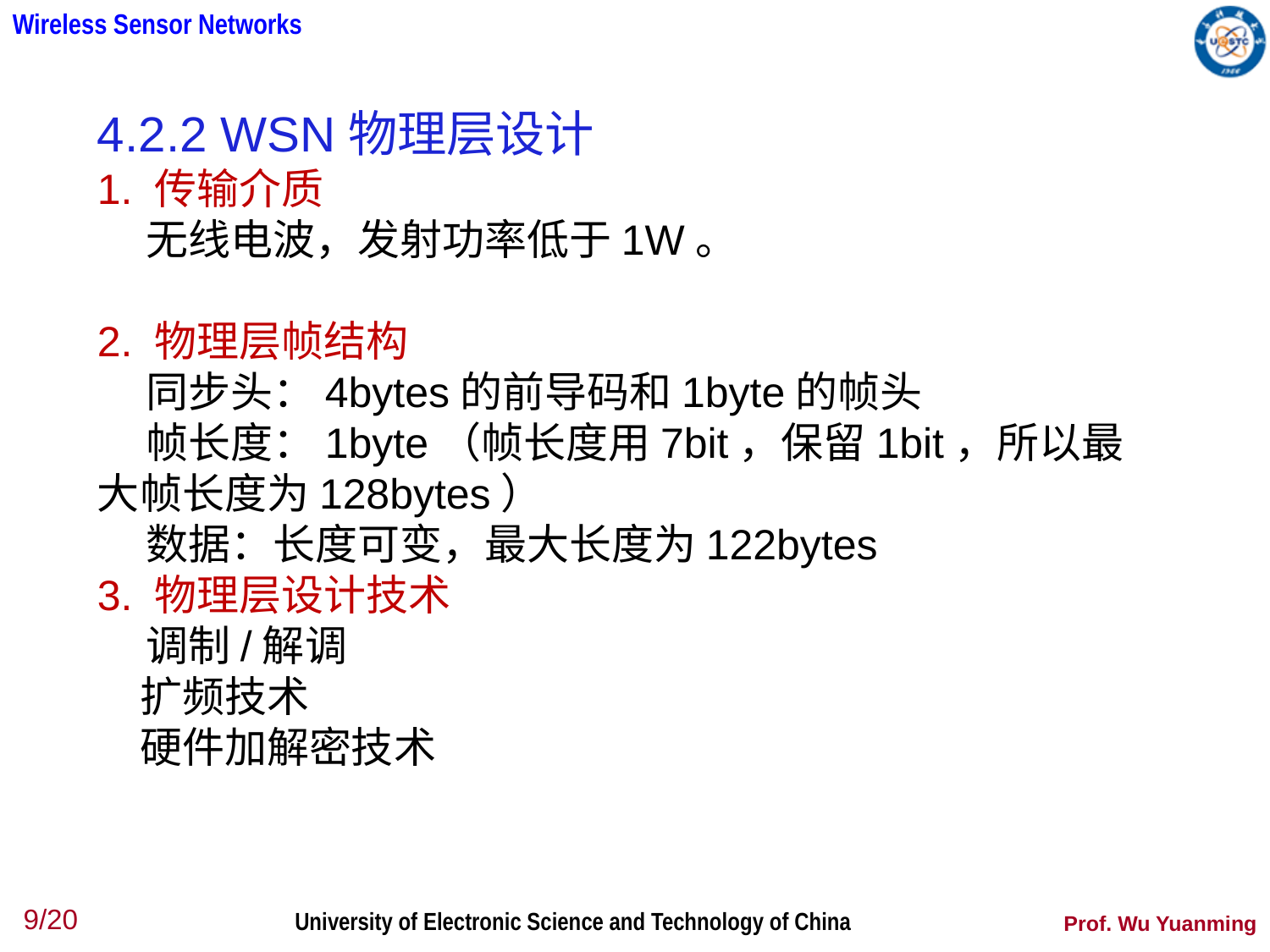

4.2.2 WSN物理层设计
1. 传输介质
    无线电波，发射功率低于1W。

2. 物理层帧结构
    同步头：4bytes的前导码和1byte的帧头
    帧长度：1byte（帧长度用7bit，保留1bit，所以最大帧长度为128bytes）
    数据：长度可变，最大长度为122bytes
3. 物理层设计技术
    调制/解调
　扩频技术
　硬件加解密技术
9/20